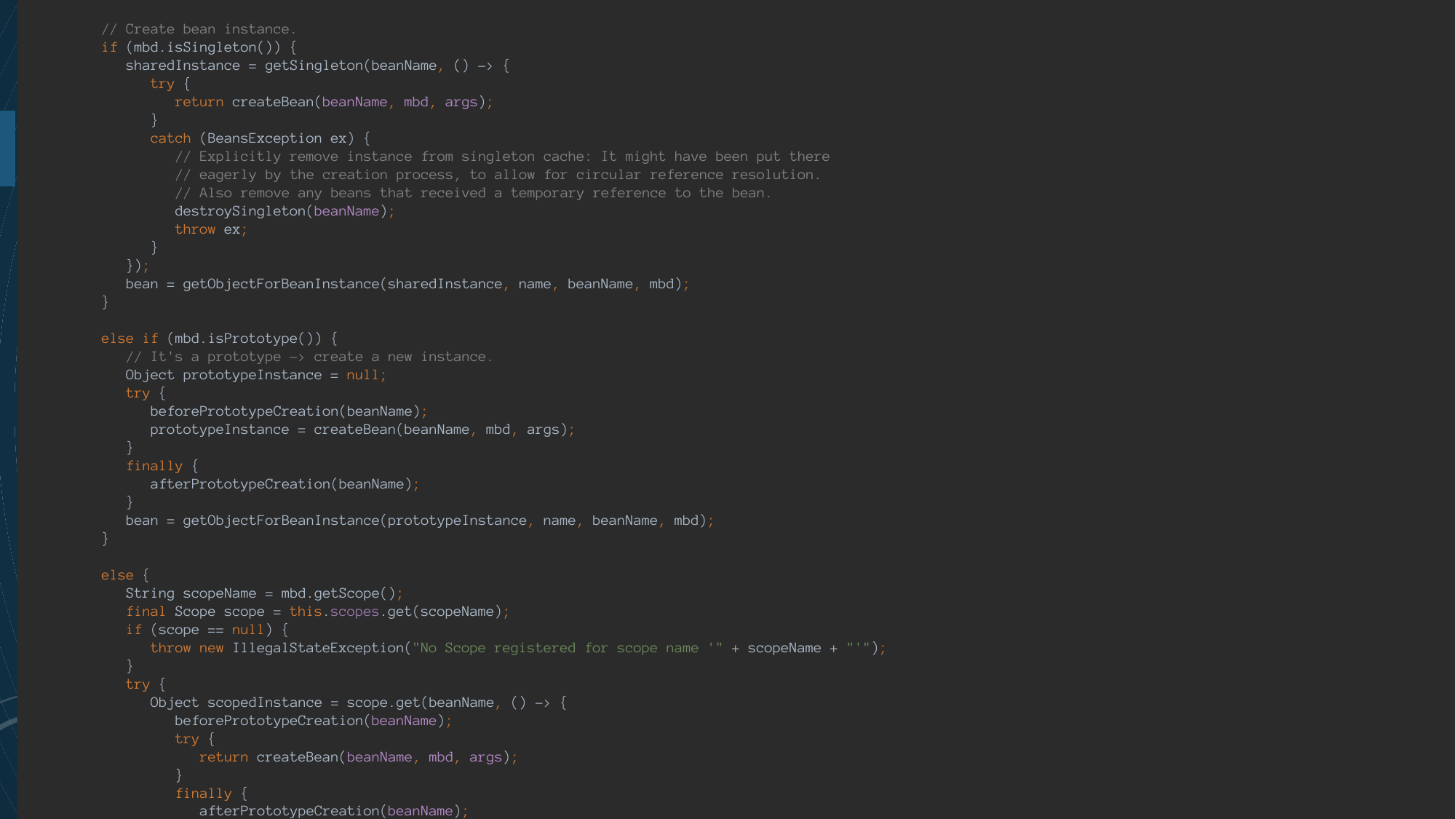

protected <T> T doGetBean(final String name, @Nullable final Class<T> requiredType,
      @Nullable final Object[] args, boolean typeCheckOnly) throws BeansException {
   final String beanName = transformedBeanName(name);
   Object bean;
   // Eagerly check singleton cache for manually registered singletons.
   Object sharedInstance = getSingleton(beanName);
   if (sharedInstance != null && args == null) {
      if (logger.isTraceEnabled()) {
         if (isSingletonCurrentlyInCreation(beanName)) {
            logger.trace("Returning eagerly cached instance of singleton bean '" + beanName +
                  "' that is not fully initialized yet - a consequence of a circular reference");
         }
         else {
            logger.trace("Returning cached instance of singleton bean '" + beanName + "'");
         }
      }
      bean = getObjectForBeanInstance(sharedInstance, name, beanName, null);
   }
   else {
      // Fail if we're already creating this bean instance:
      // We're assumably within a circular reference.
      if (isPrototypeCurrentlyInCreation(beanName)) {
         throw new BeanCurrentlyInCreationException(beanName);
      }
      // Check if bean definition exists in this factory.
      BeanFactory parentBeanFactory = getParentBeanFactory();
      if (parentBeanFactory != null && !containsBeanDefinition(beanName)) {
         // Not found -> check parent.
         String nameToLookup = originalBeanName(name);
         if (parentBeanFactory instanceof AbstractBeanFactory) {
            return ((AbstractBeanFactory) parentBeanFactory).doGetBean(
                  nameToLookup, requiredType, args, typeCheckOnly);
         }
         else if (args != null) {
            // Delegation to parent with explicit args.
            return (T) parentBeanFactory.getBean(nameToLookup, args);
         }
         else if (requiredType != null) {
            // No args -> delegate to standard getBean method.
            return parentBeanFactory.getBean(nameToLookup, requiredType);
         }
         else {
            return (T) parentBeanFactory.getBean(nameToLookup);
         }
      }
      if (!typeCheckOnly) {
         markBeanAsCreated(beanName);
      }
      try {
         final RootBeanDefinition mbd = getMergedLocalBeanDefinition(beanName);
         checkMergedBeanDefinition(mbd, beanName, args);
         // Guarantee initialization of beans that the current bean depends on.
         String[] dependsOn = mbd.getDependsOn();
         if (dependsOn != null) {
            for (String dep : dependsOn) {
               if (isDependent(beanName, dep)) {
                  throw new BeanCreationException(mbd.getResourceDescription(), beanName,
                        "Circular depends-on relationship between '" + beanName + "' and '" + dep + "'");
               }
               registerDependentBean(dep, beanName);
               try {
                  getBean(dep);
               }
               catch (NoSuchBeanDefinitionException ex) {
                  throw new BeanCreationException(mbd.getResourceDescription(), beanName,
                        "'" + beanName + "' depends on missing bean '" + dep + "'", ex);
               }
            }
         }
         // Create bean instance.
         if (mbd.isSingleton()) {
            sharedInstance = getSingleton(beanName, () -> {
               try {
                  return createBean(beanName, mbd, args);
               }
               catch (BeansException ex) {
                  // Explicitly remove instance from singleton cache: It might have been put there
                  // eagerly by the creation process, to allow for circular reference resolution.
                  // Also remove any beans that received a temporary reference to the bean.
                  destroySingleton(beanName);
                  throw ex;
               }
            });
            bean = getObjectForBeanInstance(sharedInstance, name, beanName, mbd);
         }
         else if (mbd.isPrototype()) {
            // It's a prototype -> create a new instance.
            Object prototypeInstance = null;
            try {
               beforePrototypeCreation(beanName);
               prototypeInstance = createBean(beanName, mbd, args);
            }
            finally {
               afterPrototypeCreation(beanName);
            }
            bean = getObjectForBeanInstance(prototypeInstance, name, beanName, mbd);
         }
         else {
            String scopeName = mbd.getScope();
            final Scope scope = this.scopes.get(scopeName);
            if (scope == null) {
               throw new IllegalStateException("No Scope registered for scope name '" + scopeName + "'");
            }
            try {
               Object scopedInstance = scope.get(beanName, () -> {
                  beforePrototypeCreation(beanName);
                  try {
                     return createBean(beanName, mbd, args);
                  }
                  finally {
                     afterPrototypeCreation(beanName);
                  }
               });
               bean = getObjectForBeanInstance(scopedInstance, name, beanName, mbd);
            }
            catch (IllegalStateException ex) {
               throw new BeanCreationException(beanName,
                     "Scope '" + scopeName + "' is not active for the current thread; consider " +
                     "defining a scoped proxy for this bean if you intend to refer to it from a singleton",
                     ex);
            }
         }
      }
      catch (BeansException ex) {
         cleanupAfterBeanCreationFailure(beanName);
         throw ex;
      }
   }
   // Check if required type matches the type of the actual bean instance.
   if (requiredType != null && !requiredType.isInstance(bean)) {
      try {
         T convertedBean = getTypeConverter().convertIfNecessary(bean, requiredType);
         if (convertedBean == null) {
            throw new BeanNotOfRequiredTypeException(name, requiredType, bean.getClass());
         }
         return convertedBean;
      }
      catch (TypeMismatchException ex) {
         if (logger.isTraceEnabled()) {
            logger.trace("Failed to convert bean '" + name + "' to required type '" +
                  ClassUtils.getQualifiedName(requiredType) + "'", ex);
         }
         throw new BeanNotOfRequiredTypeException(name, requiredType, bean.getClass());
      }
   }
   return (T) bean;
}
# SpringApplication#run之 第五步：刷新应用上下文（重点）
Bean初始化